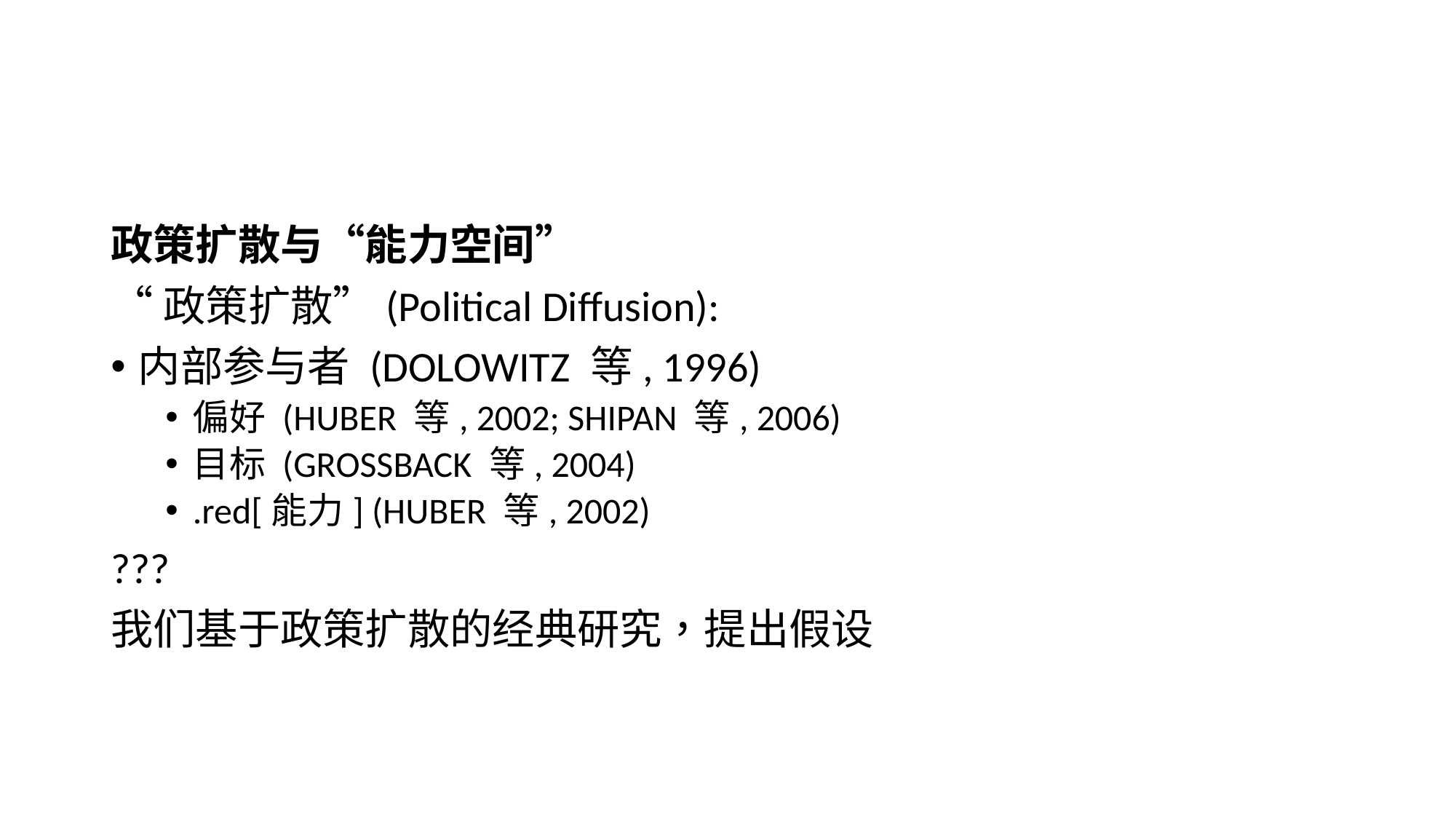

政策扩散与“能力空间”
“政策扩散”(Political Diffusion):
内部参与者 (DOLOWITZ 等, 1996)
偏好 (HUBER 等, 2002; SHIPAN 等, 2006)
目标 (GROSSBACK 等, 2004)
.red[能力] (HUBER 等, 2002)
???
我们基于政策扩散的经典研究，提出假设